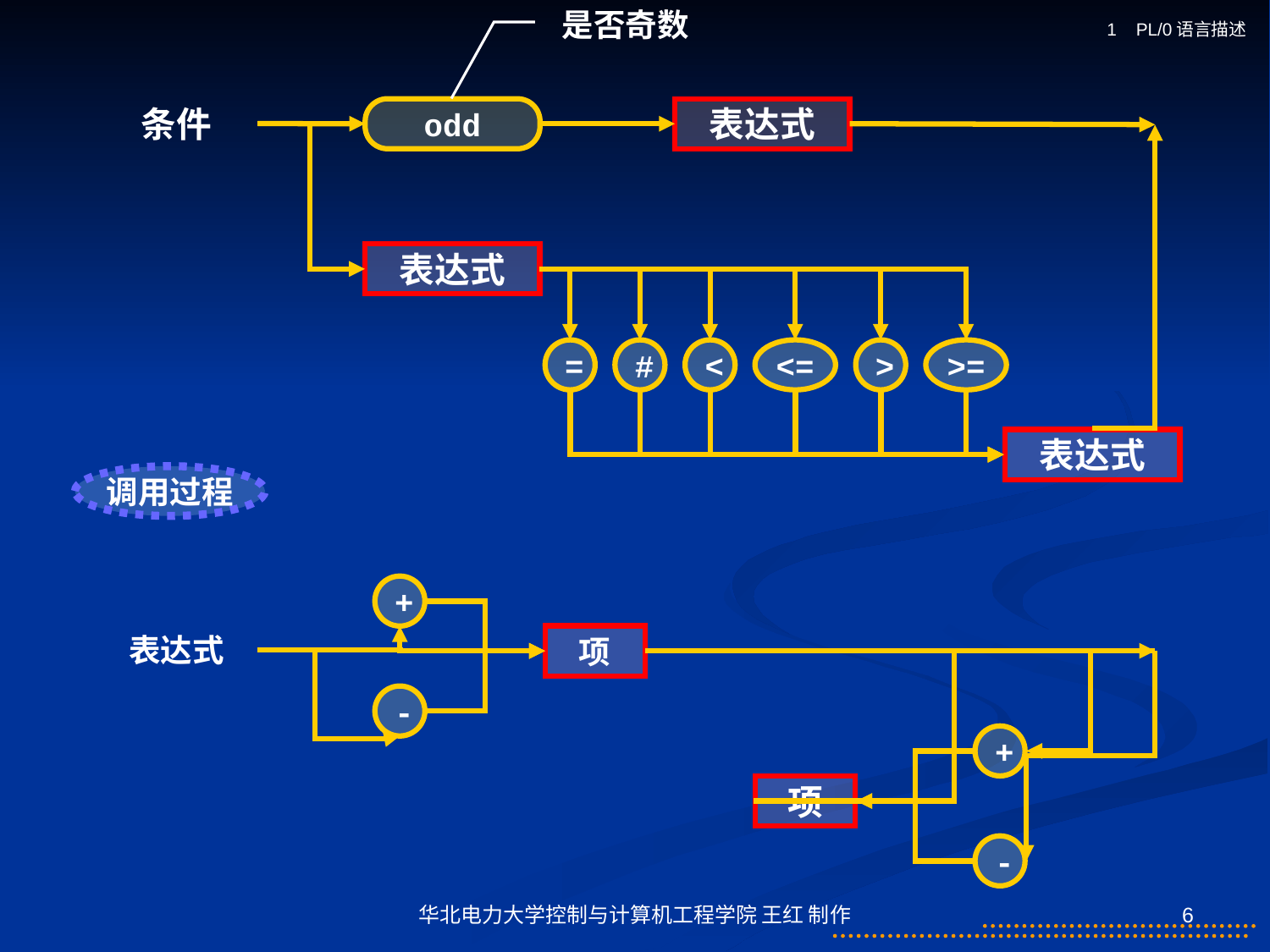

是否奇数
1    PL/0语言描述
条件
odd
表达式

表达式
=
#
<
<=
>
>=
表达式
调用过程
+
表达式
项

-
+
项
-
华北电力大学控制与计算机工程学院 王红 制作
6